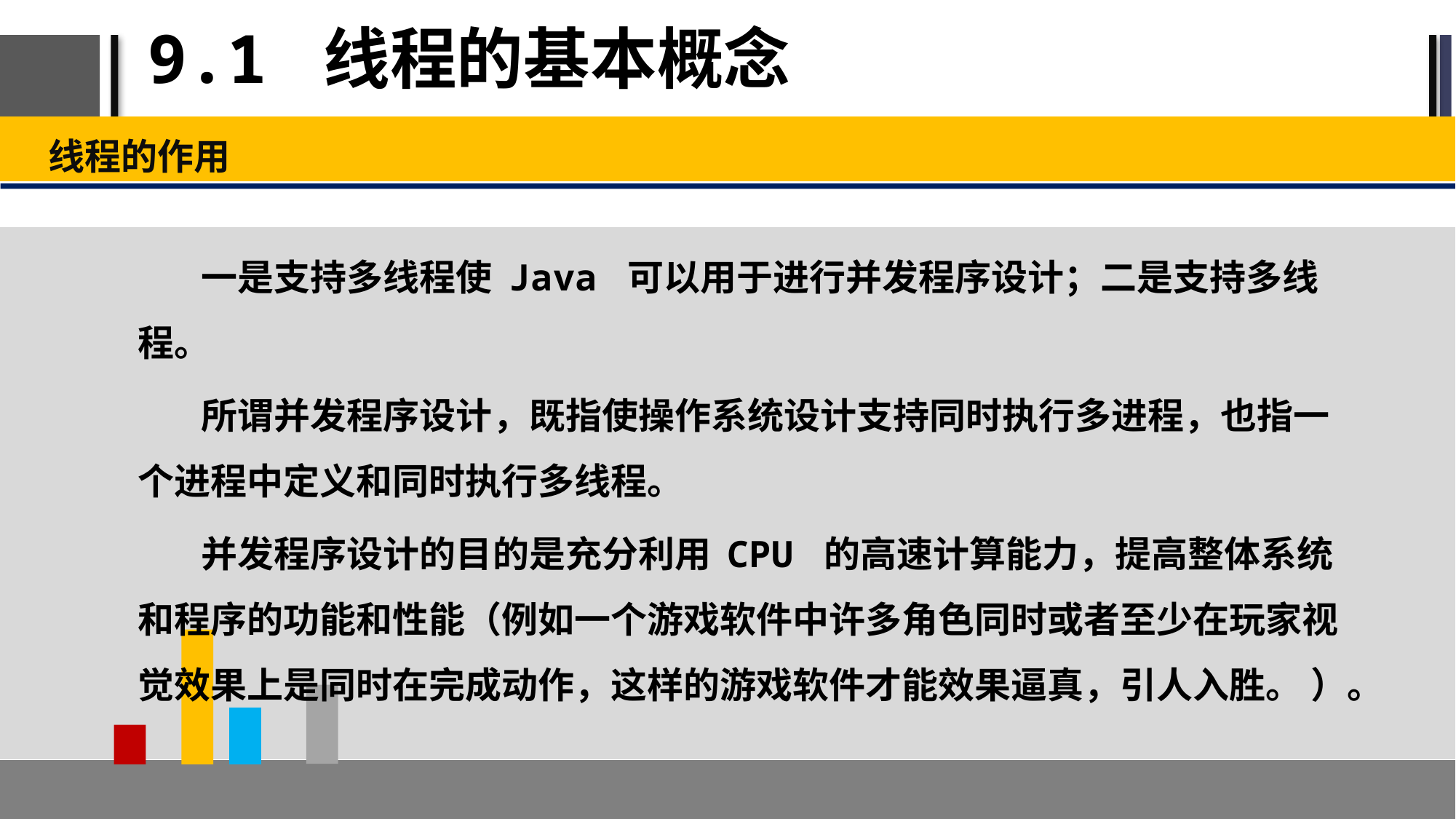

# 9.1 线程的基本概念

线程的作用

一是支持多线程使 Java 可以用于进行并发程序设计；二是支持多线程。
所谓并发程序设计，既指使操作系统设计支持同时执行多进程，也指一个进程中定义和同时执行多线程。
并发程序设计的目的是充分利用 CPU 的高速计算能力，提高整体系统和程序的功能和性能（例如一个游戏软件中许多角色同时或者至少在玩家视觉效果上是同时在完成动作，这样的游戏软件才能效果逼真，引人入胜。 ）。